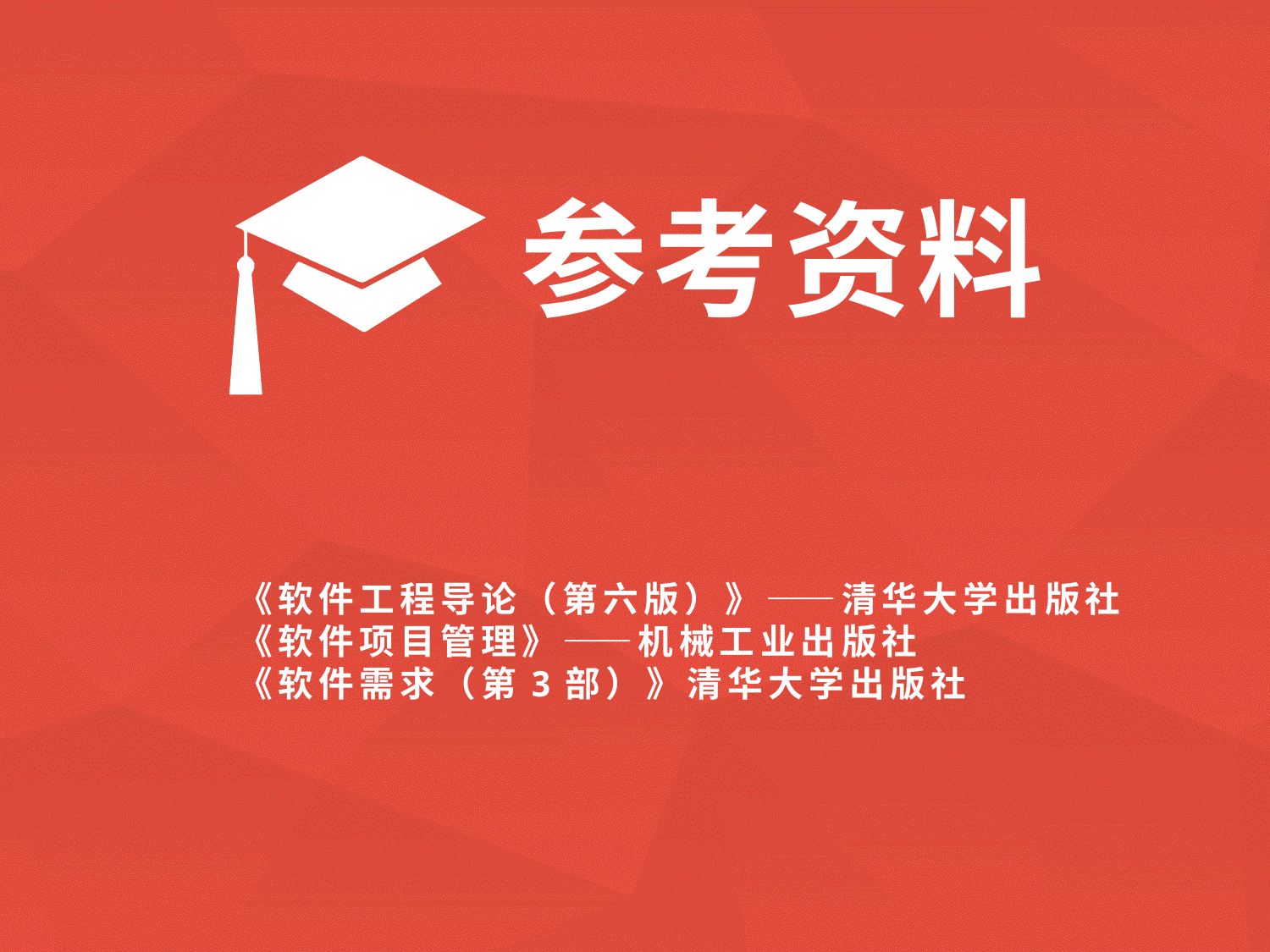

参考资料

《软件工程导论（第六版）》——清华大学出版社
《软件项目管理》——机械工业出版社
《软件需求（第3部）》清华大学出版社